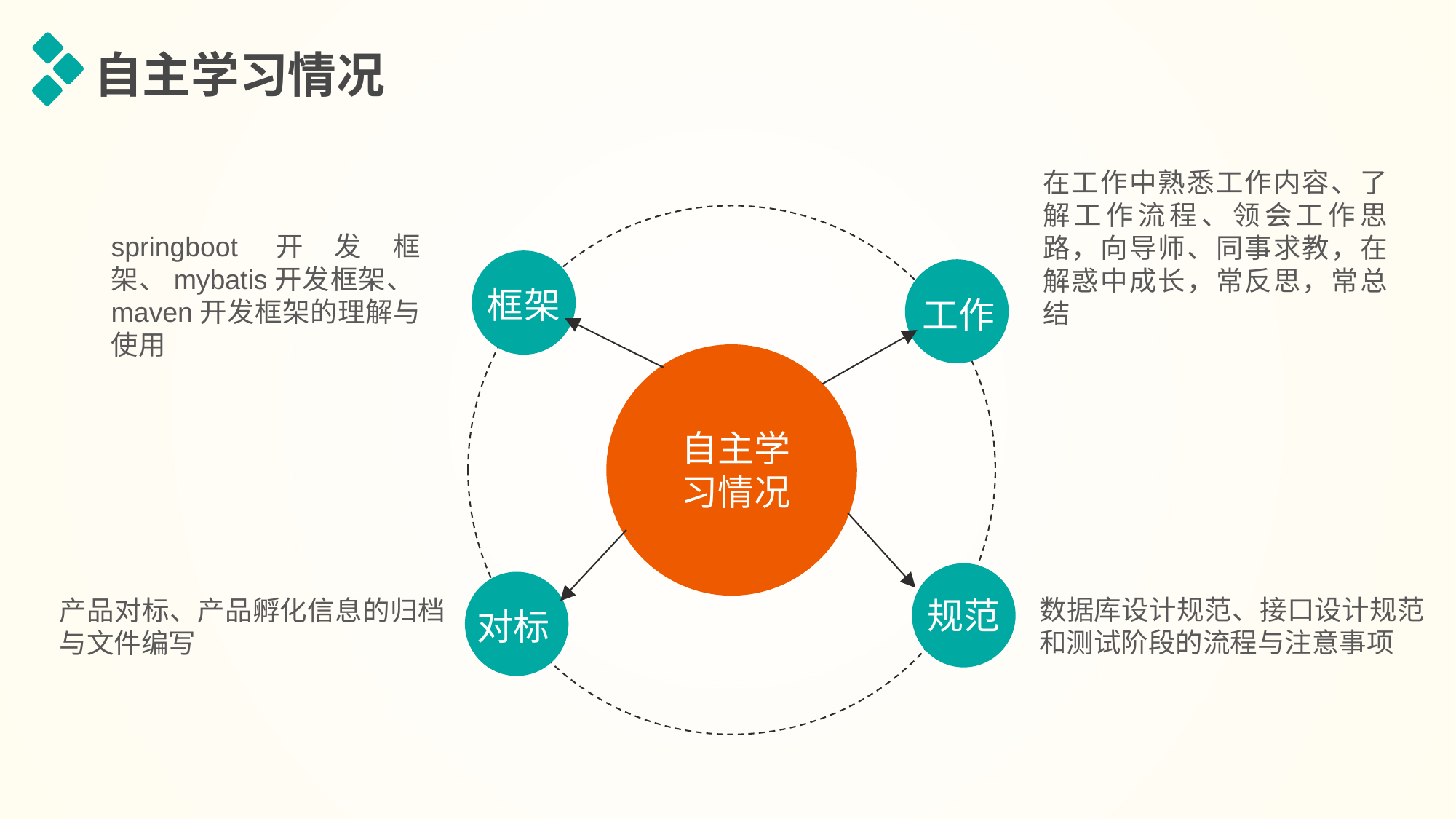

自主学习情况

在工作中熟悉工作内容、了解工作流程、领会工作思路，向导师、同事求教，在解惑中成长，常反思，常总结

springboot开发框架、mybatis开发框架、maven开发框架的理解与使用

框架
工作

自主学习情况

数据库设计规范、接口设计规范和测试阶段的流程与注意事项
规范
产品对标、产品孵化信息的归档与文件编写
对标